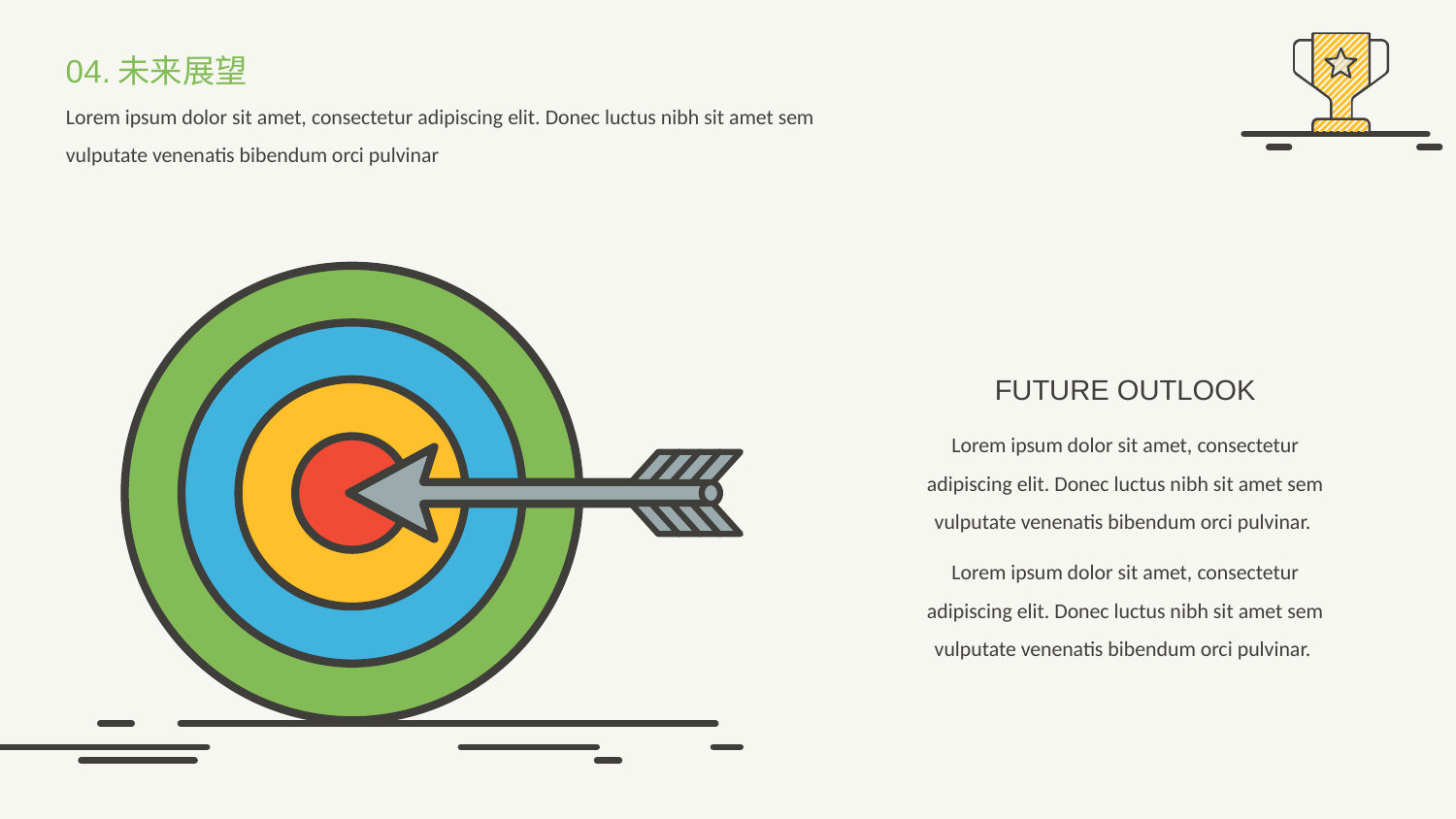

04.未来展望
Lorem ipsum dolor sit amet, consectetur adipiscing elit. Donec luctus nibh sit amet sem vulputate venenatis bibendum orci pulvinar

FUTURE OUTLOOK
Lorem ipsum dolor sit amet, consectetur adipiscing elit. Donec luctus nibh sit amet sem vulputate venenatis bibendum orci pulvinar.

Lorem ipsum dolor sit amet, consectetur adipiscing elit. Donec luctus nibh sit amet sem vulputate venenatis bibendum orci pulvinar.